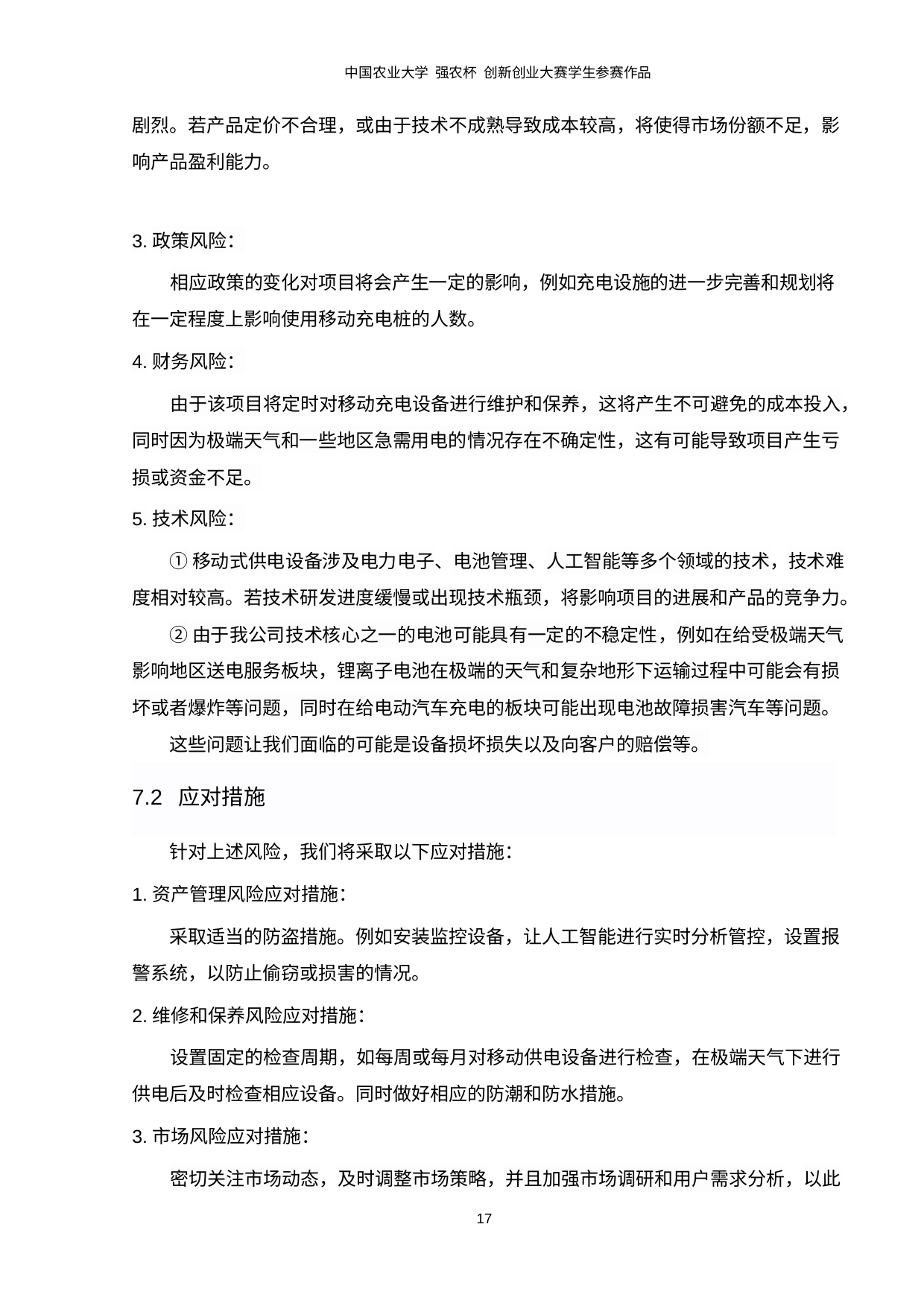

中国农业大学 强农杯 创新创业大赛学生参赛作品
剧烈。若产品定价不合理，或由于技术不成熟导致成本较高，将使得市场份额不足，影
响产品盈利能力。
3.政策风险：
相应政策的变化对项目将会产生一定的影响，例如充电设施的进一步完善和规划将
在一定程度上影响使用移动充电桩的人数。
4.财务风险：
由于该项目将定时对移动充电设备进行维护和保养，这将产生不可避免的成本投入，
同时因为极端天气和一些地区急需用电的情况存在不确定性，这有可能导致项目产生亏
损或资金不足。
5.技术风险：
①移动式供电设备涉及电力电子、电池管理、人工智能等多个领域的技术，技术难
度相对较高。若技术研发进度缓慢或出现技术瓶颈，将影响项目的进展和产品的竞争力。
②由于我公司技术核心之一的电池可能具有一定的不稳定性，例如在给受极端天气
影响地区送电服务板块，锂离子电池在极端的天气和复杂地形下运输过程中可能会有损
坏或者爆炸等问题，同时在给电动汽车充电的板块可能出现电池故障损害汽车等问题。
这些问题让我们面临的可能是设备损坏损失以及向客户的赔偿等。

7.2 应对措施
针对上述风险，我们将采取以下应对措施：
1.资产管理风险应对措施：
采取适当的防盗措施。例如安装监控设备，让人工智能进行实时分析管控，设置报
警系统，以防止偷窃或损害的情况。
2.维修和保养风险应对措施：
设置固定的检查周期，如每周或每月对移动供电设备进行检查，在极端天气下进行
供电后及时检查相应设备。同时做好相应的防潮和防水措施。
3.市场风险应对措施：
密切关注市场动态，及时调整市场策略，并且加强市场调研和用户需求分析，以此
17